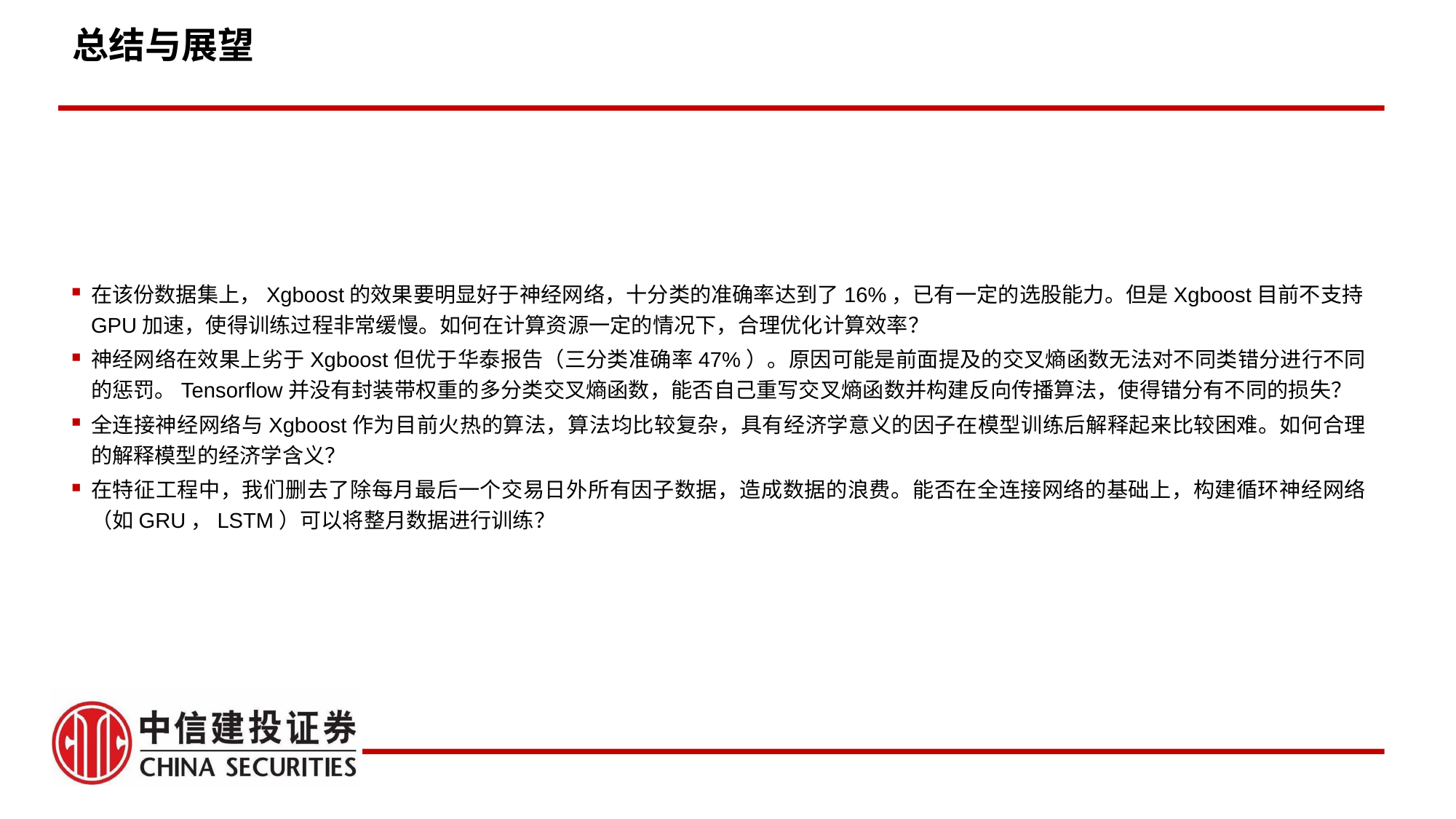

总结与展望

在该份数据集上，Xgboost的效果要明显好于神经网络，十分类的准确率达到了16%，已有一定的选股能力。但是Xgboost目前不支持GPU加速，使得训练过程非常缓慢。如何在计算资源一定的情况下，合理优化计算效率？
神经网络在效果上劣于Xgboost但优于华泰报告（三分类准确率47%）。原因可能是前面提及的交叉熵函数无法对不同类错分进行不同的惩罚。Tensorflow并没有封装带权重的多分类交叉熵函数，能否自己重写交叉熵函数并构建反向传播算法，使得错分有不同的损失？
全连接神经网络与Xgboost作为目前火热的算法，算法均比较复杂，具有经济学意义的因子在模型训练后解释起来比较困难。如何合理的解释模型的经济学含义？
在特征工程中，我们删去了除每月最后一个交易日外所有因子数据，造成数据的浪费。能否在全连接网络的基础上，构建循环神经网络（如GRU，LSTM）可以将整月数据进行训练？